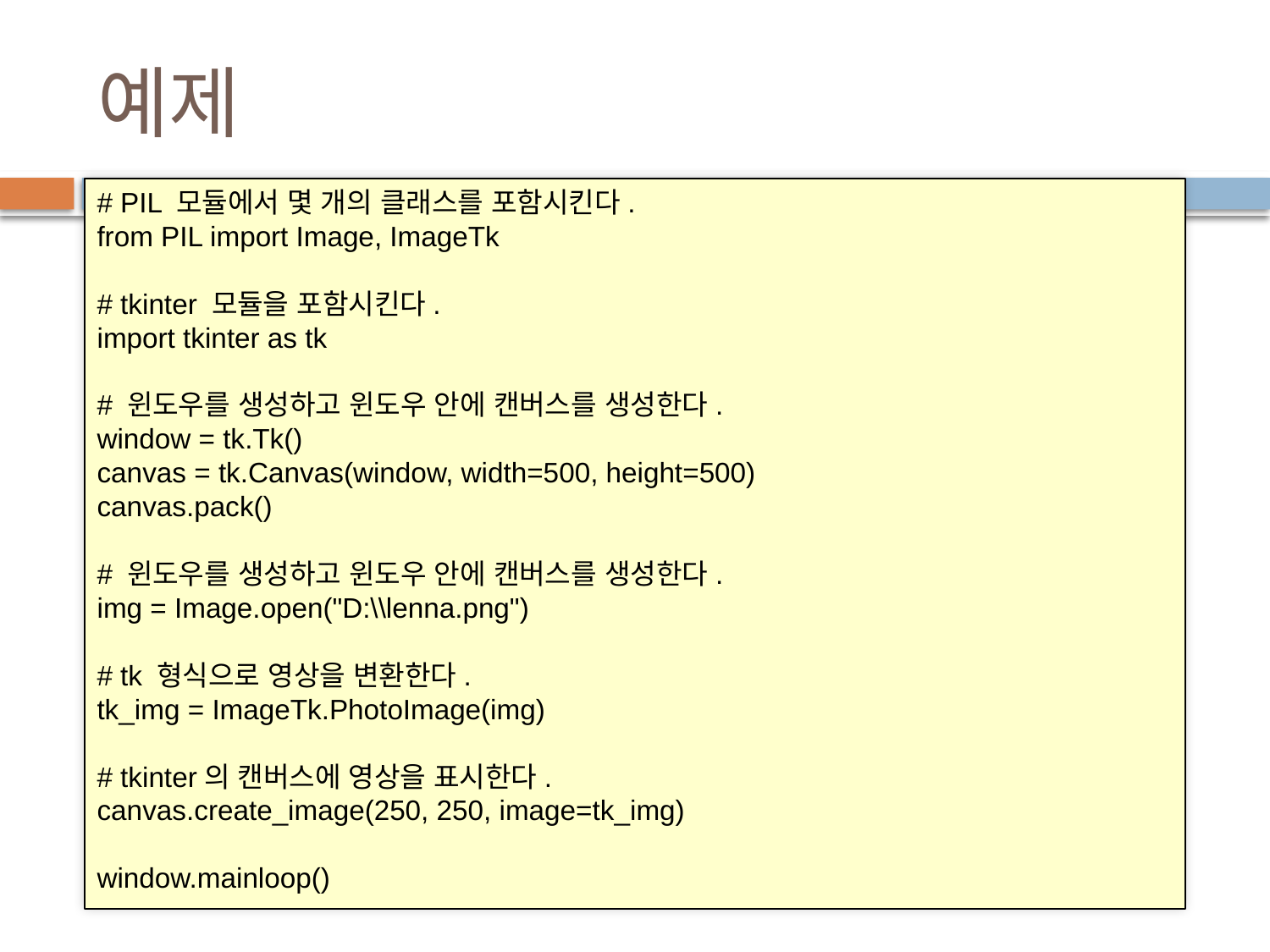

# 예제
# PIL 모듈에서 몇 개의 클래스를 포함시킨다.
from PIL import Image, ImageTk

# tkinter 모듈을 포함시킨다.
import tkinter as tk

# 윈도우를 생성하고 윈도우 안에 캔버스를 생성한다.
window = tk.Tk()
canvas = tk.Canvas(window, width=500, height=500)
canvas.pack()

# 윈도우를 생성하고 윈도우 안에 캔버스를 생성한다.
img = Image.open("D:\\lenna.png")

# tk 형식으로 영상을 변환한다.
tk_img = ImageTk.PhotoImage(img)

# tkinter의 캔버스에 영상을 표시한다.
canvas.create_image(250, 250, image=tk_img)

window.mainloop()